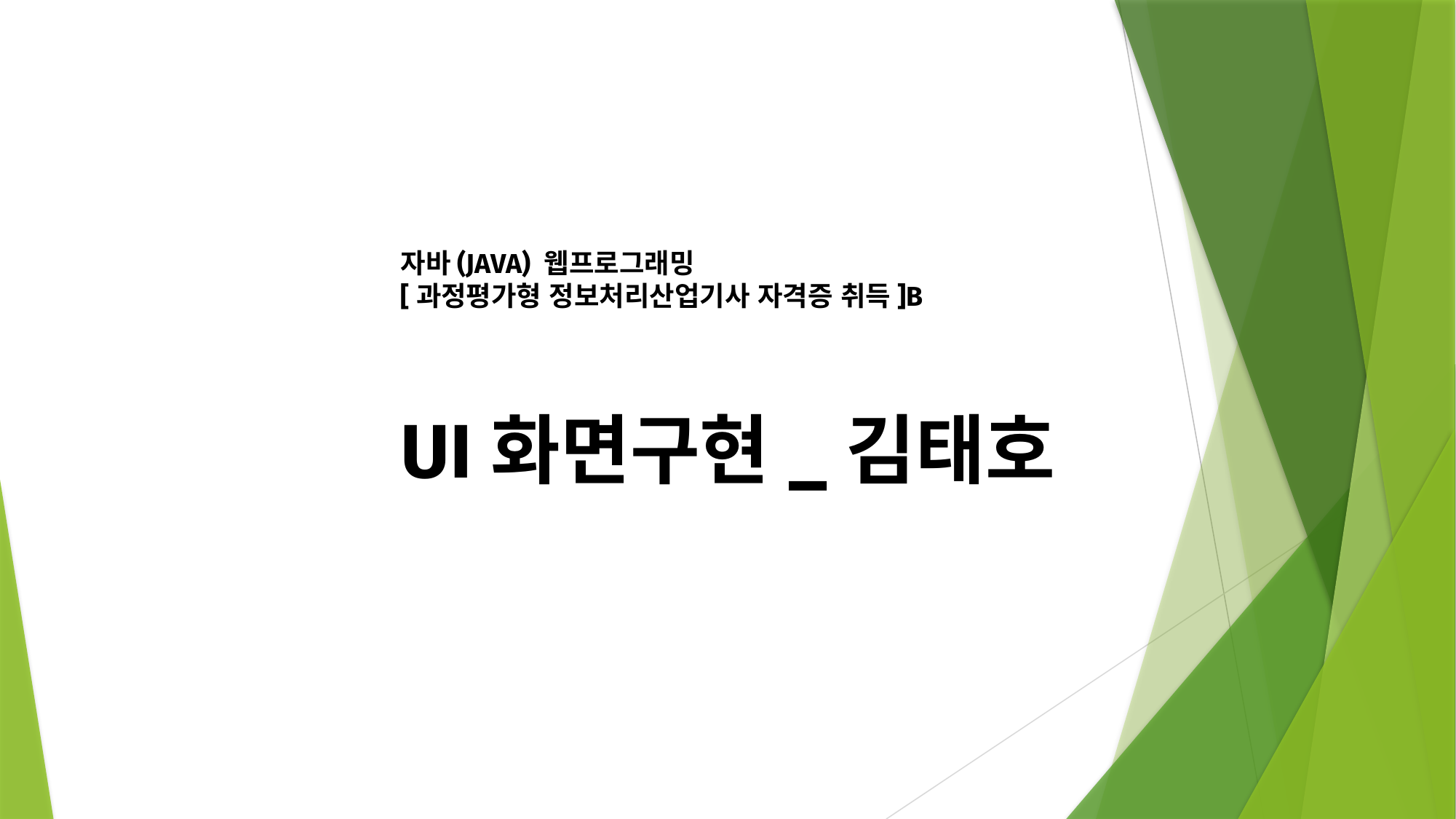

자바(JAVA) 웹프로그래밍
[과정평가형 정보처리산업기사 자격증 취득]B

UI화면구현_김태호